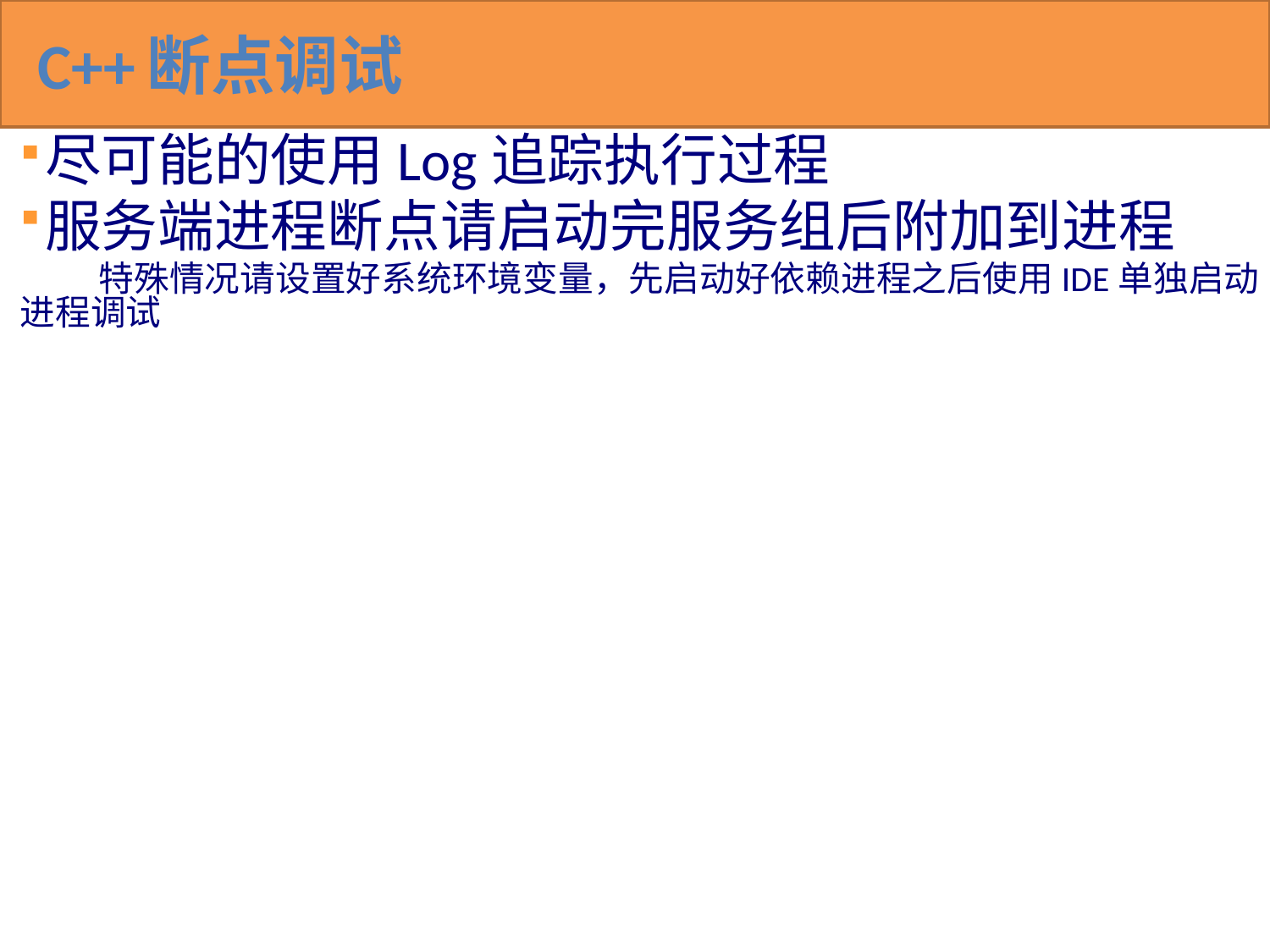

# C++断点调试
尽可能的使用Log追踪执行过程
服务端进程断点请启动完服务组后附加到进程
         特殊情况请设置好系统环境变量，先启动好依赖进程之后使用IDE单独启动进程调试